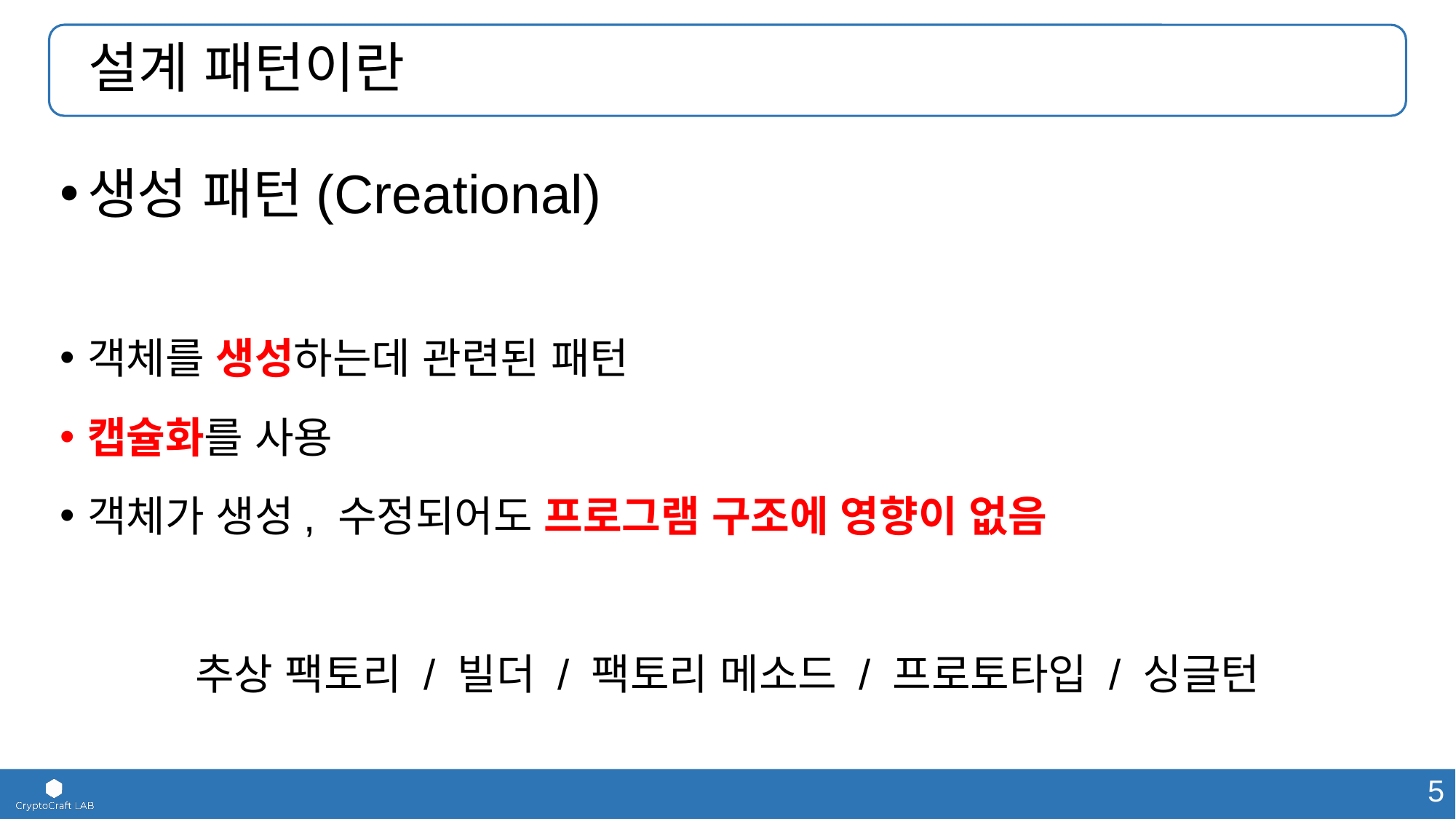

# 설계 패턴이란
생성 패턴(Creational)

객체를 생성하는데 관련된 패턴
캡슐화를 사용
객체가 생성, 수정되어도 프로그램 구조에 영향이 없음

추상 팩토리 / 빌더 / 팩토리 메소드 / 프로토타입 / 싱글턴